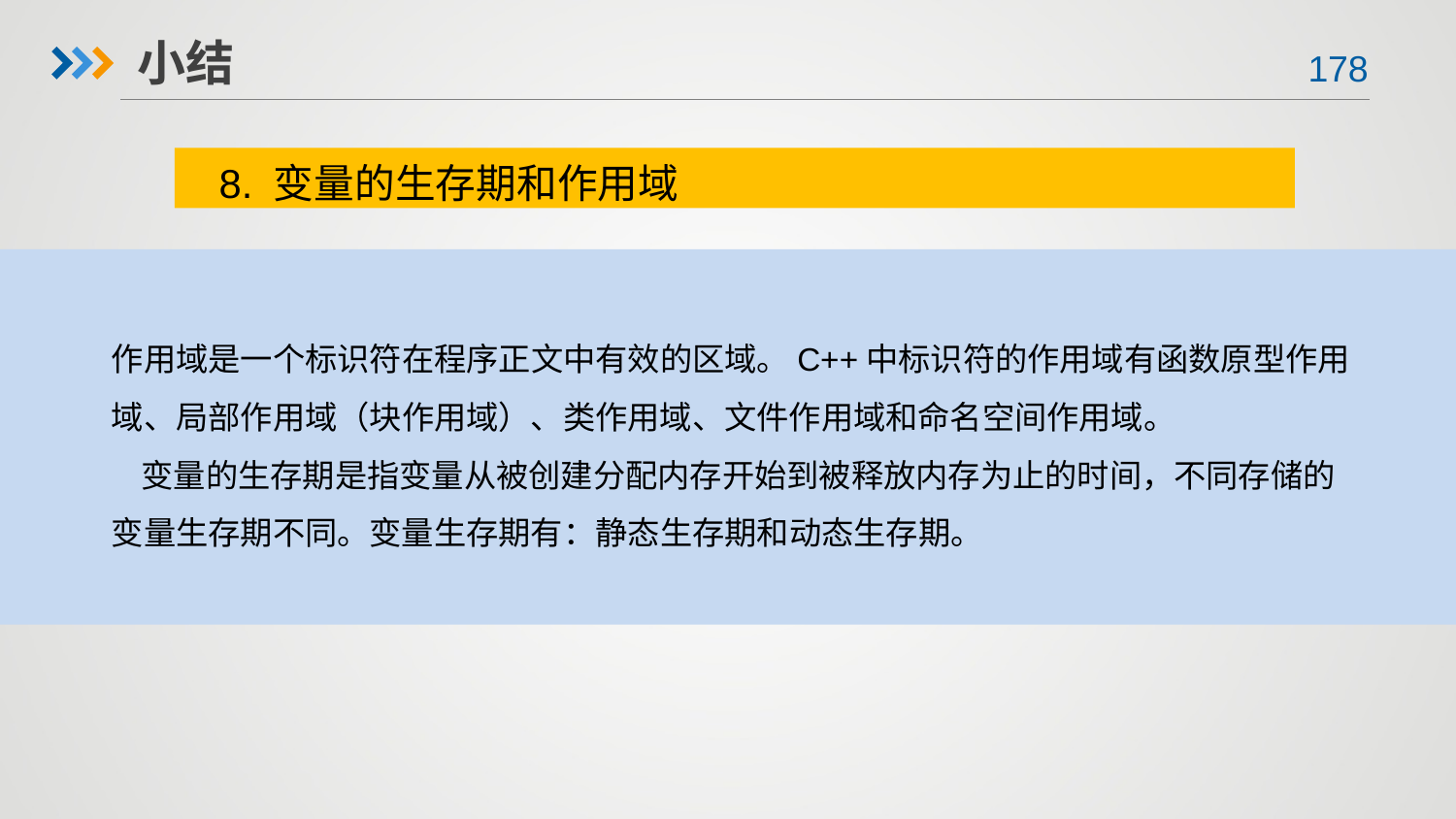

小结

8. 变量的生存期和作用域

作用域是一个标识符在程序正文中有效的区域。C++中标识符的作用域有函数原型作用域、局部作用域（块作用域）、类作用域、文件作用域和命名空间作用域。
   变量的生存期是指变量从被创建分配内存开始到被释放内存为止的时间，不同存储的变量生存期不同。变量生存期有：静态生存期和动态生存期。